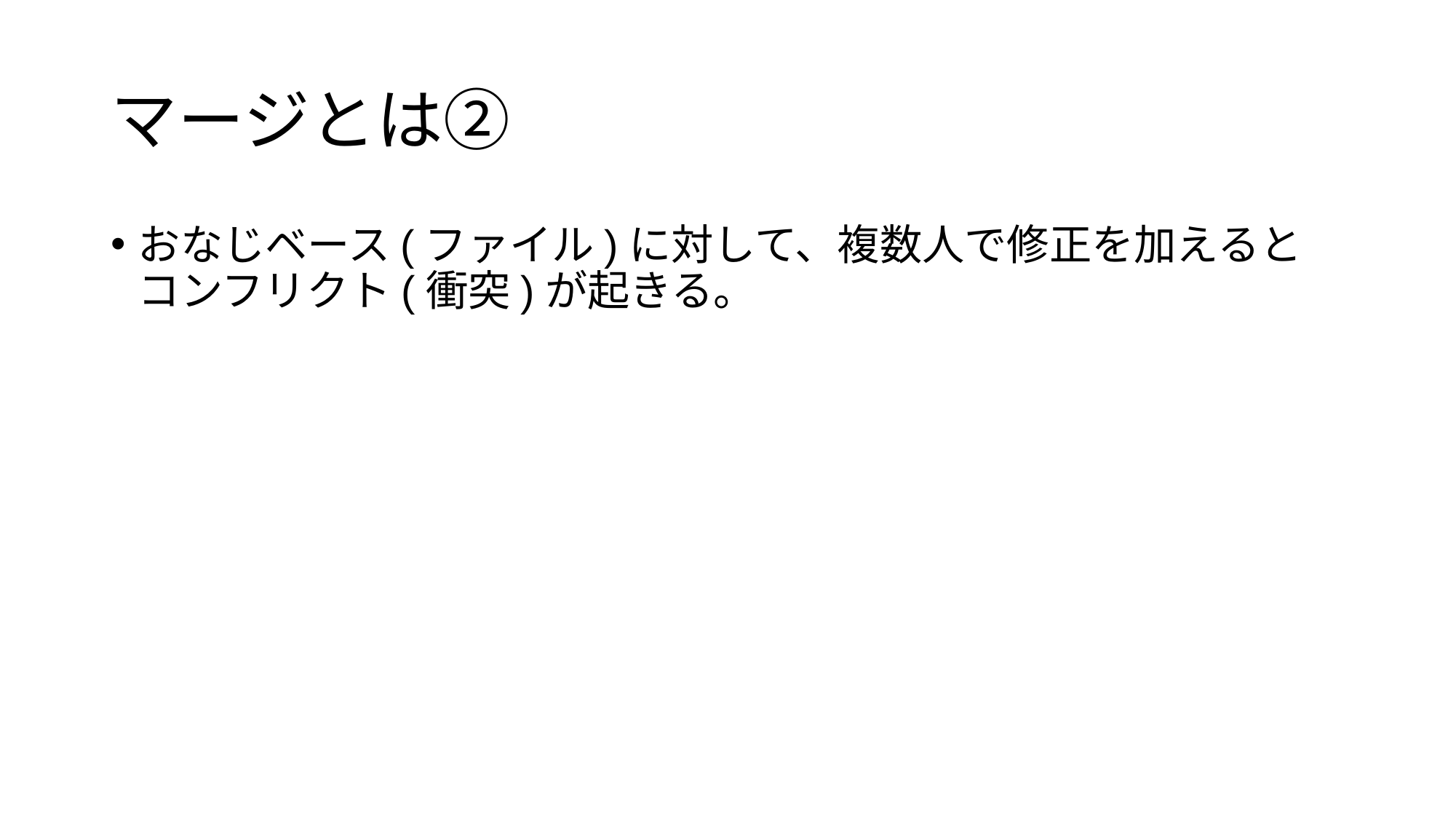

# マージとは②
おなじベース(ファイル)に対して、複数人で修正を加えるとコンフリクト(衝突)が起きる。